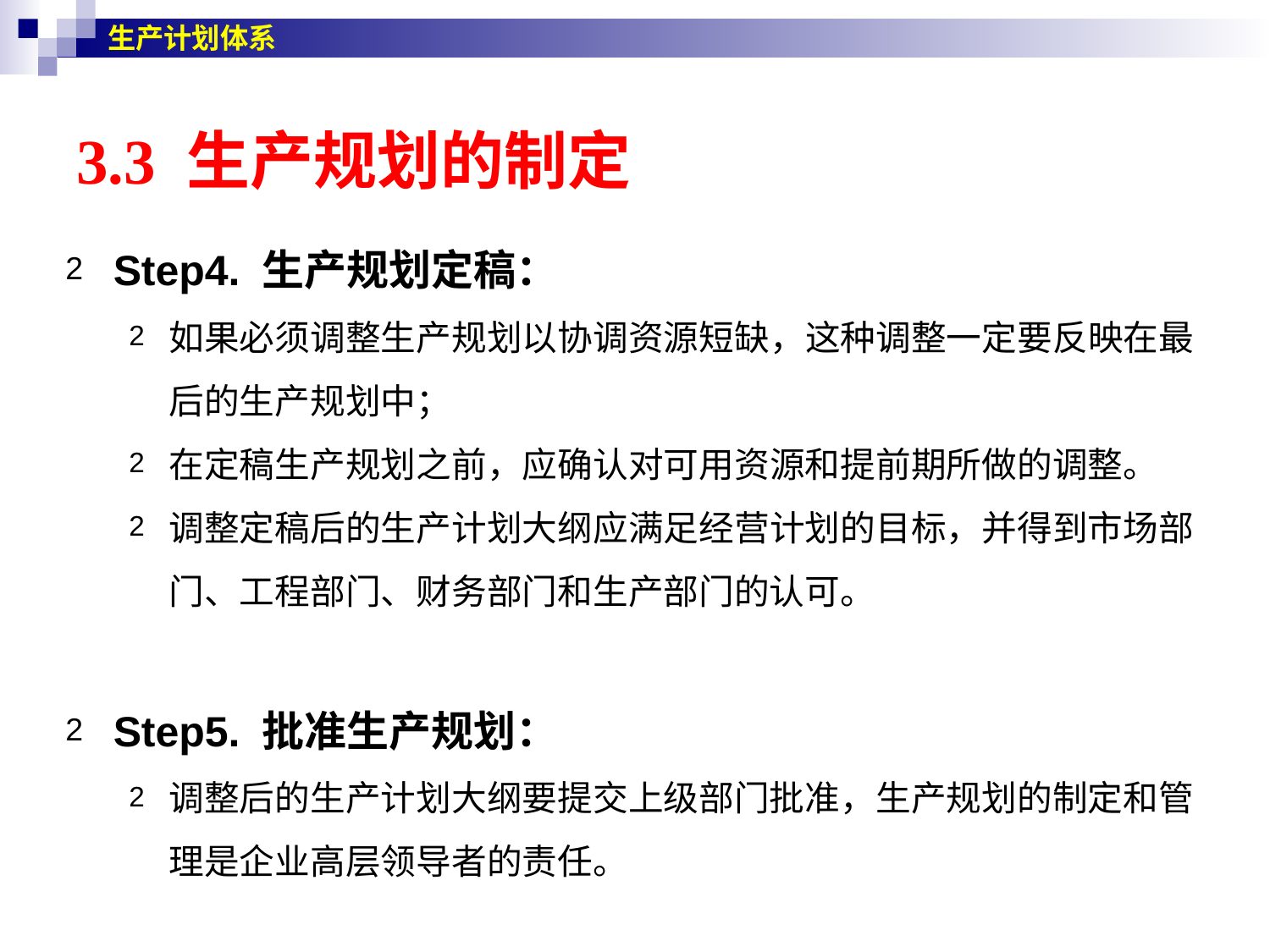

生产计划体系
# 3.3 生产规划的制定
Step4. 生产规划定稿：
如果必须调整生产规划以协调资源短缺，这种调整一定要反映在最后的生产规划中；
在定稿生产规划之前，应确认对可用资源和提前期所做的调整。
调整定稿后的生产计划大纲应满足经营计划的目标，并得到市场部门、工程部门、财务部门和生产部门的认可。

Step5. 批准生产规划：
调整后的生产计划大纲要提交上级部门批准，生产规划的制定和管理是企业高层领导者的责任。